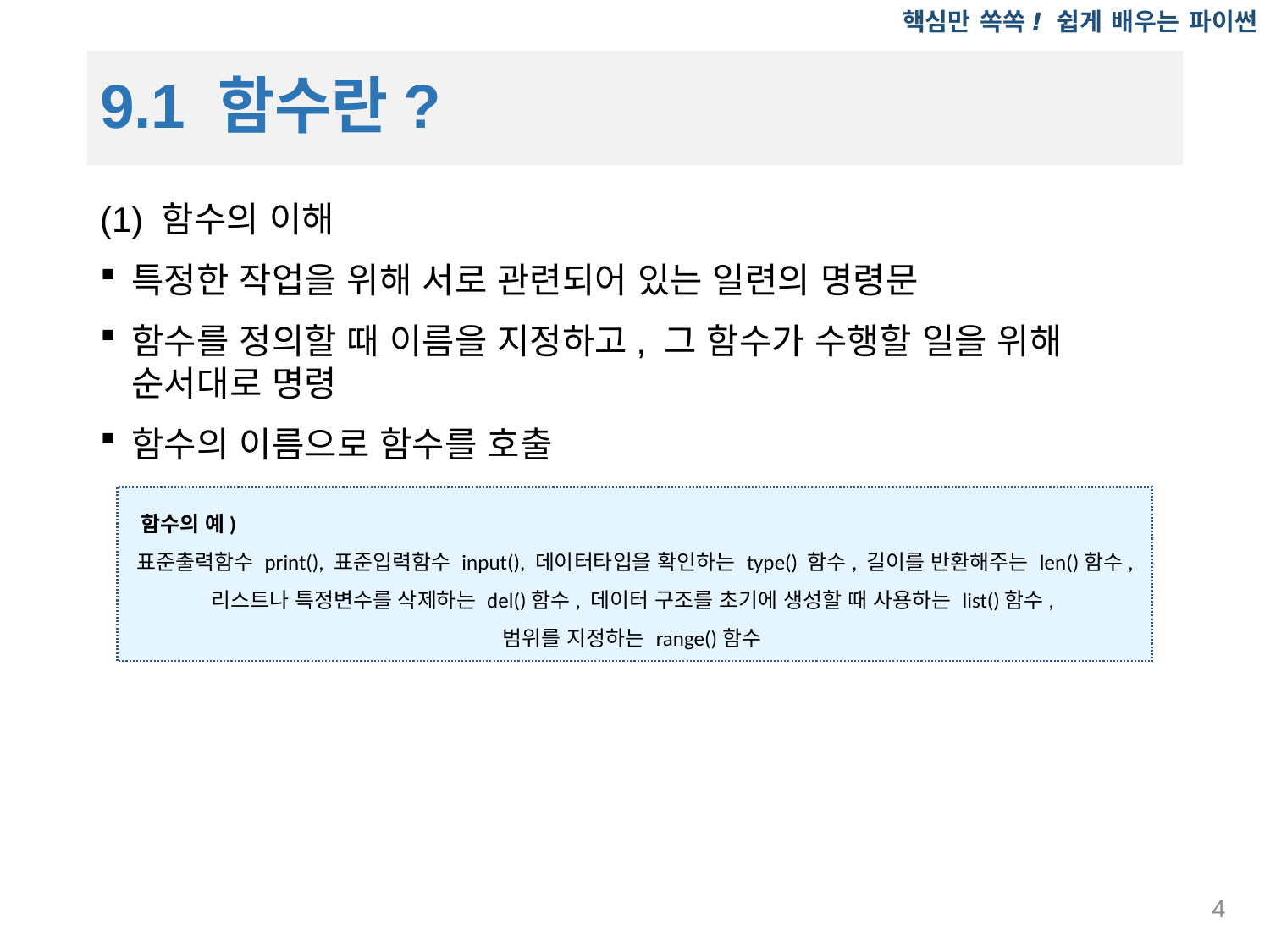

# 9.1 함수란?
(1) 함수의 이해
특정한 작업을 위해 서로 관련되어 있는 일련의 명령문
함수를 정의할 때 이름을 지정하고, 그 함수가 수행할 일을 위해 순서대로 명령
함수의 이름으로 함수를 호출
 함수의 예)
표준출력함수 print(), 표준입력함수 input(), 데이터타입을 확인하는 type() 함수, 길이를 반환해주는 len()함수, 리스트나 특정변수를 삭제하는 del()함수, 데이터 구조를 초기에 생성할 때 사용하는 list()함수,
범위를 지정하는 range()함수
4